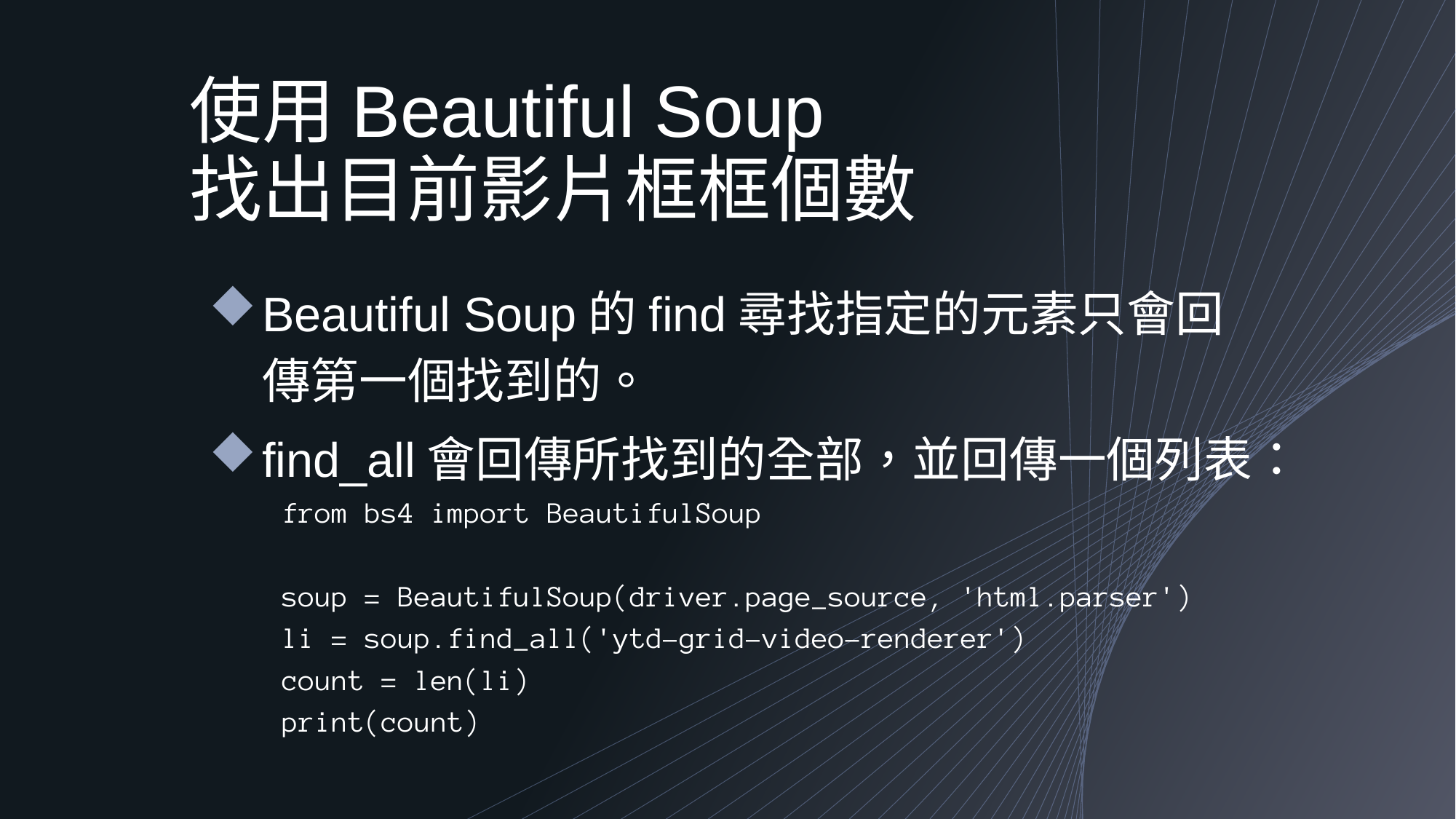

# 使用Beautiful Soup 找出目前影片框框個數
Beautiful Soup的find尋找指定的元素只會回傳第一個找到的。
find_all會回傳所找到的全部，並回傳一個列表：
from bs4 import BeautifulSoup

soup = BeautifulSoup(driver.page_source, 'html.parser')
li = soup.find_all('ytd-grid-video-renderer')
count = len(li)
print(count)